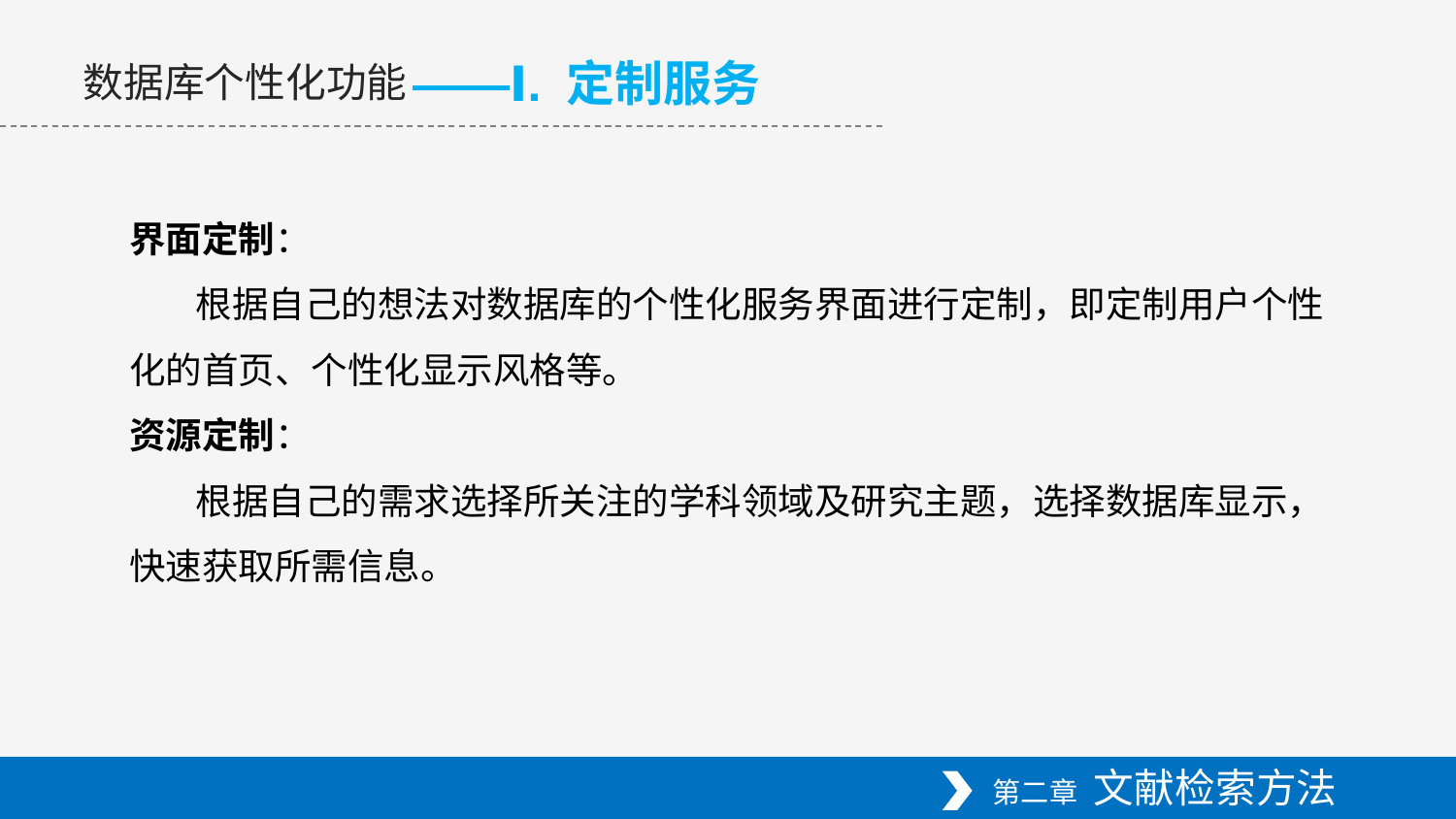

——Ⅰ. 定制服务
数据库个性化功能
界面定制：
       根据自己的想法对数据库的个性化服务界面进行定制，即定制用户个性化的首页、个性化显示风格等。
资源定制：
       根据自己的需求选择所关注的学科领域及研究主题，选择数据库显示，快速获取所需信息。